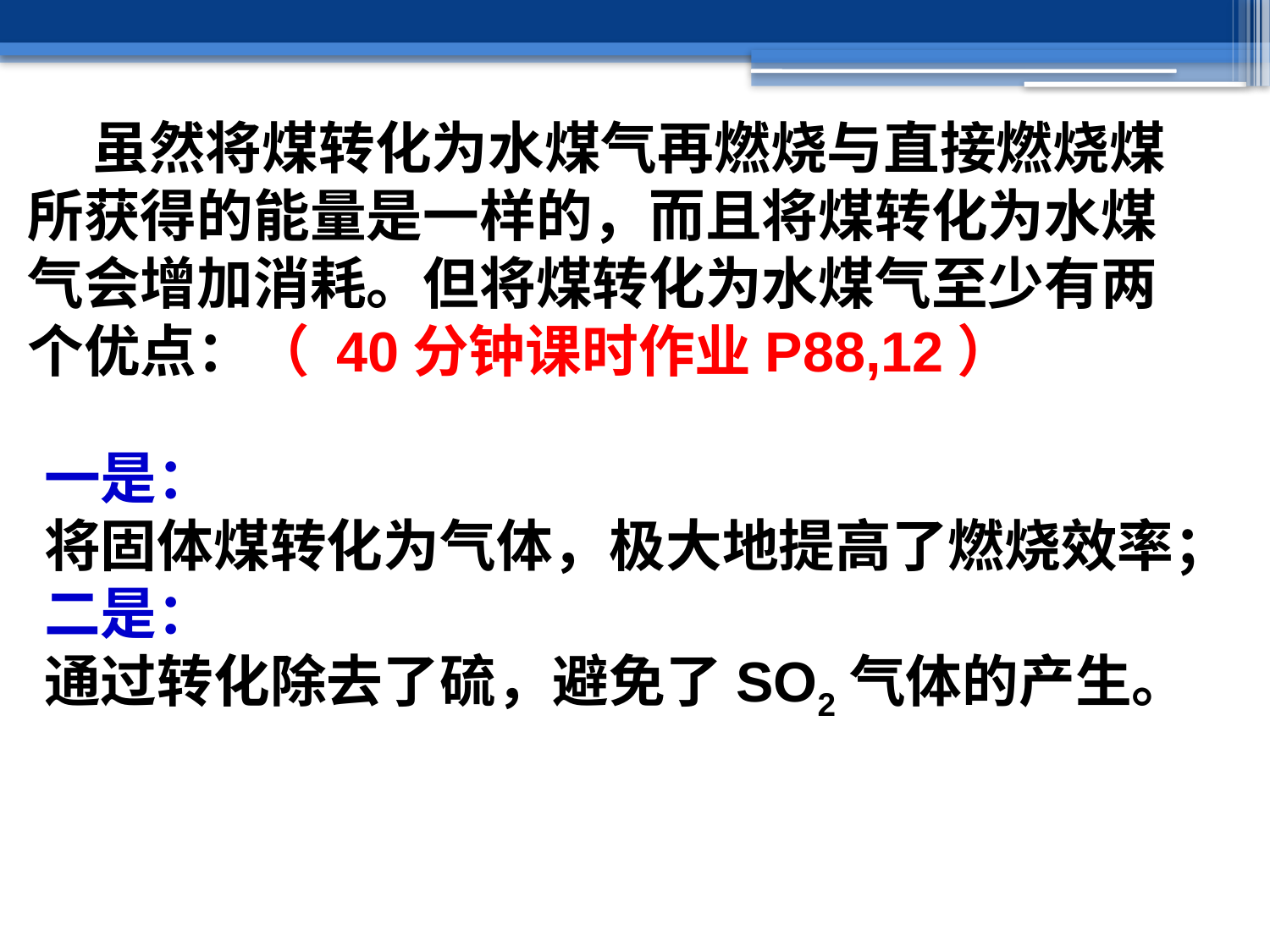

虽然将煤转化为水煤气再燃烧与直接燃烧煤所获得的能量是一样的，而且将煤转化为水煤气会增加消耗。但将煤转化为水煤气至少有两个优点：（ 40分钟课时作业P88,12）
一是：
将固体煤转化为气体，极大地提高了燃烧效率；
二是：
通过转化除去了硫，避免了SO2气体的产生。